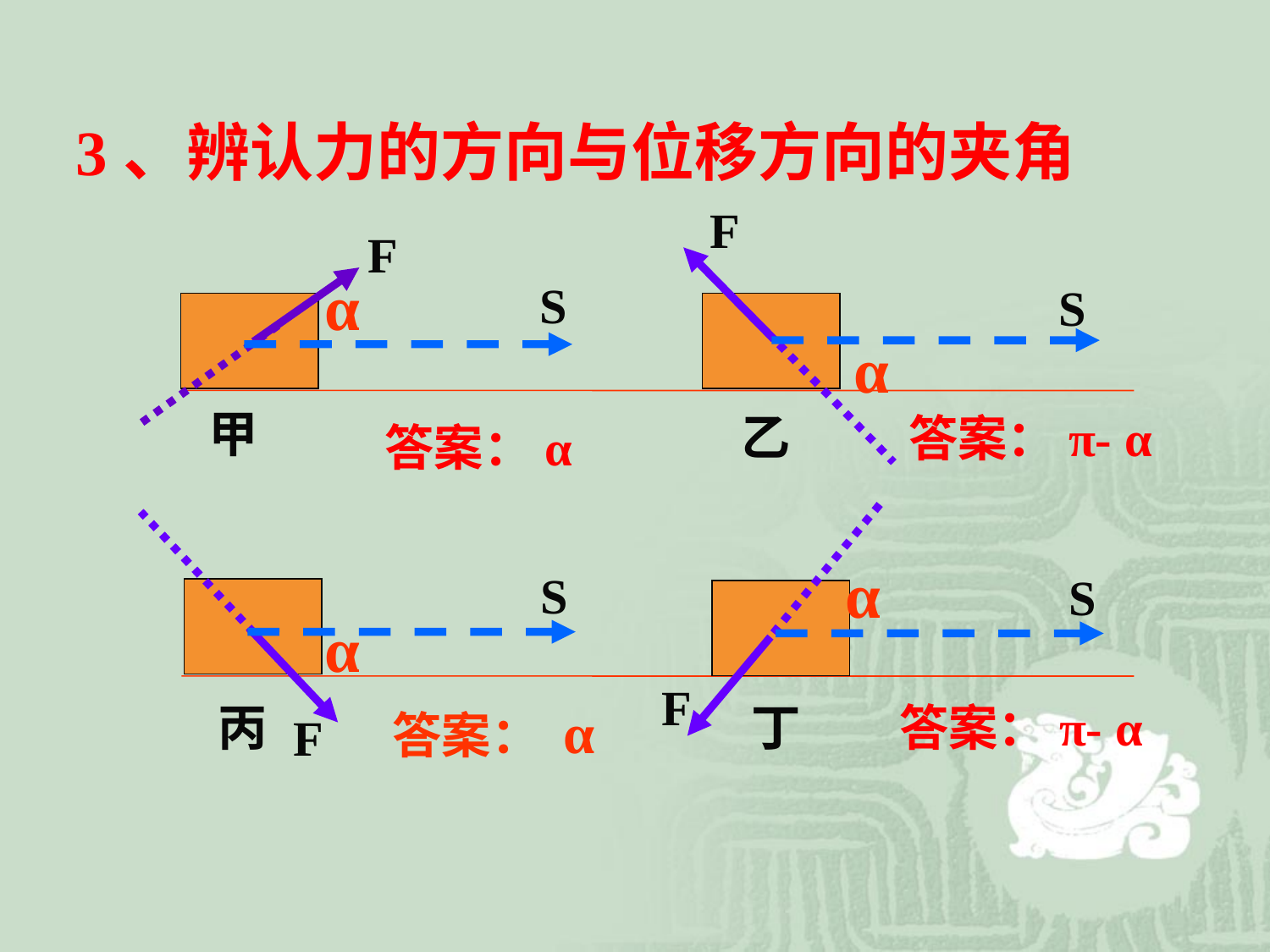

3、辨认力的方向与位移方向的夹角
F

S

α

乙
F
α

S

甲

答案：π- α
答案：α

S

α

丙
F

α
S

F
丁

答案： α
答案：π- α